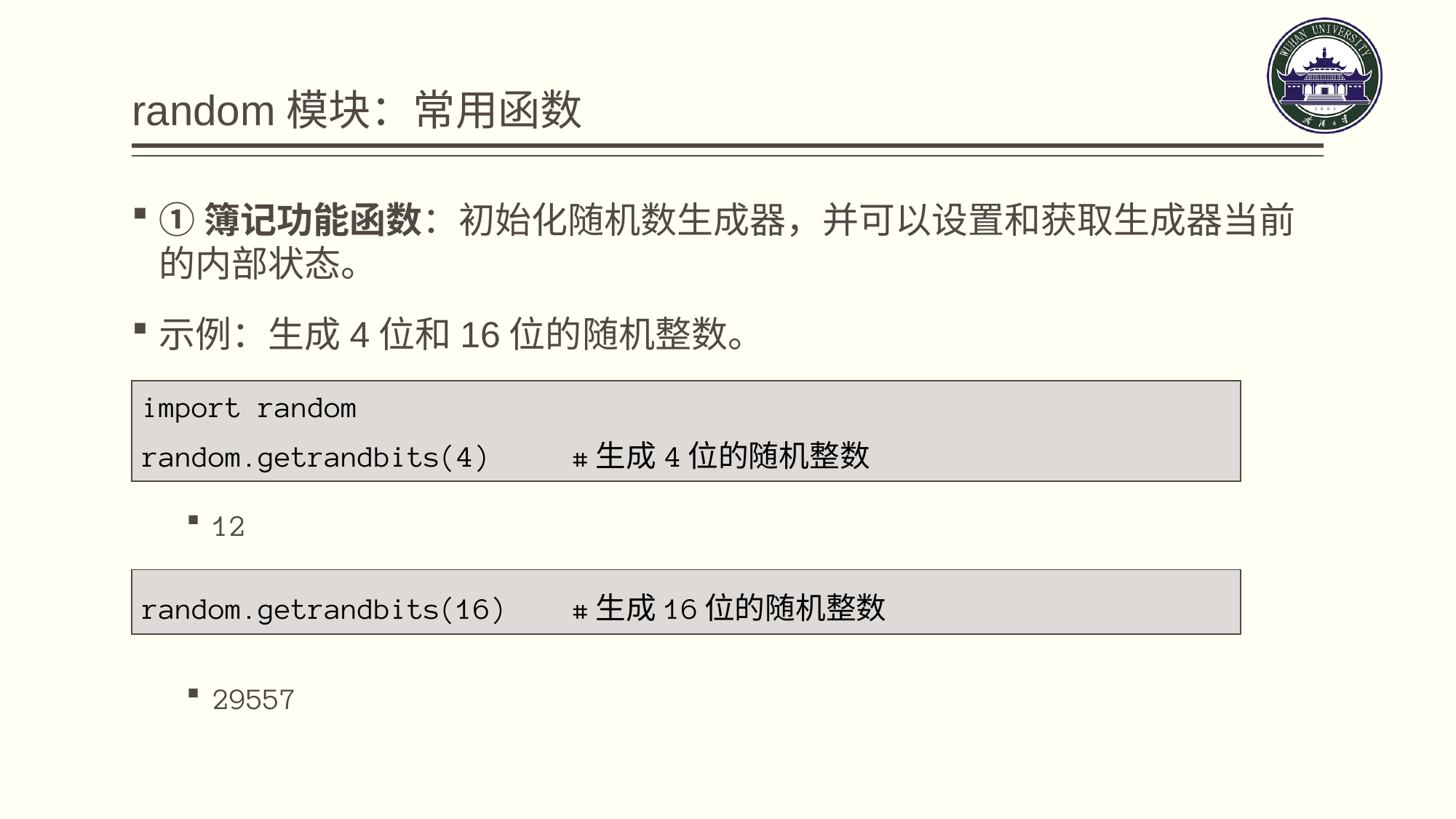

# random模块：常用函数
①簿记功能函数：初始化随机数生成器，并可以设置和获取生成器当前的内部状态。
示例：生成4位和16位的随机整数。

12

29557

| import random random.getrandbits(4) #生成4位的随机整数 |
| --- |
| random.getrandbits(16) #生成16位的随机整数 |
| --- |